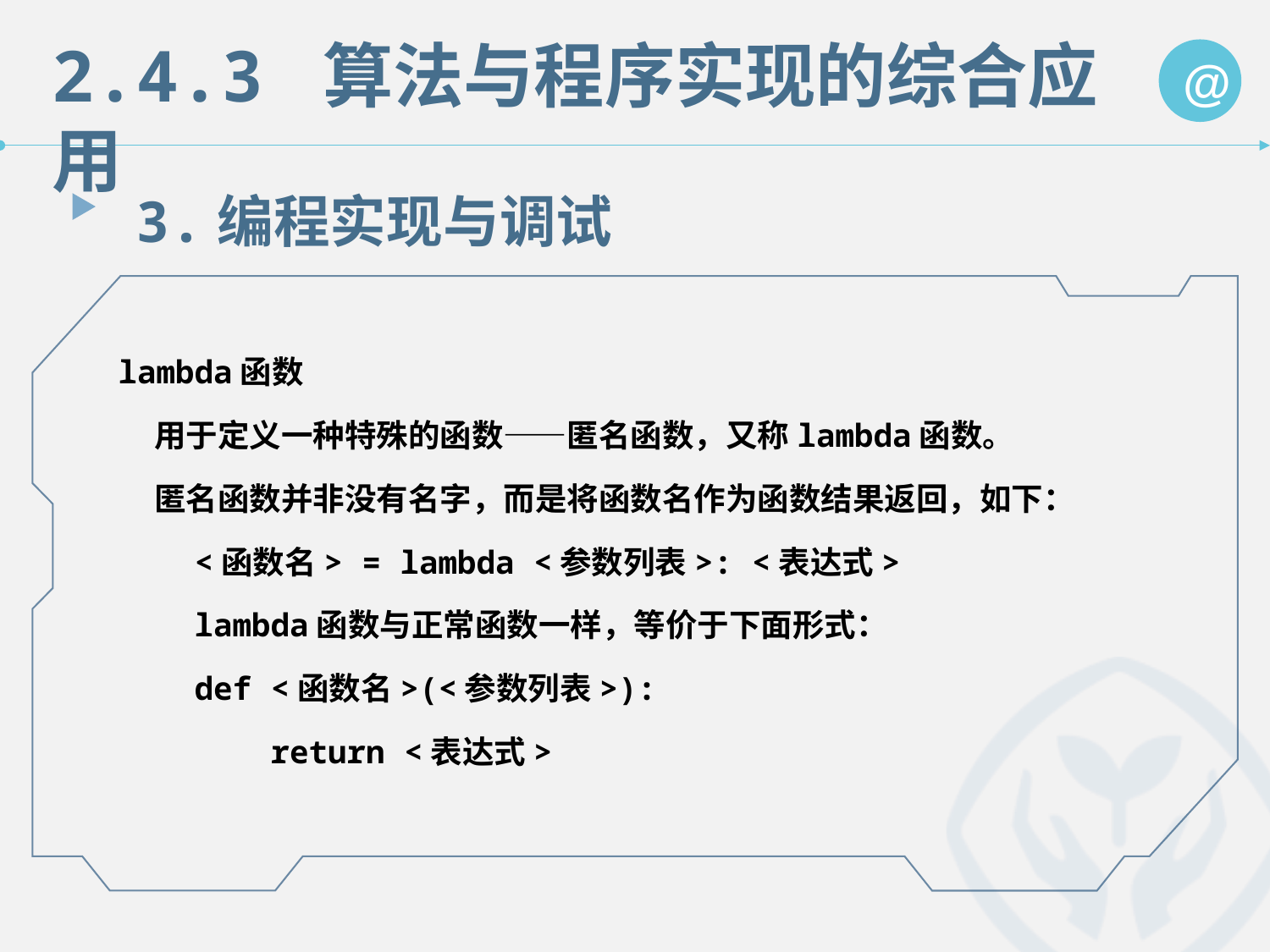

2.4.3 算法与程序实现的综合应用
@
3.编程实现与调试

lambda函数
    用于定义一种特殊的函数——匿名函数，又称lambda函数。
    匿名函数并非没有名字，而是将函数名作为函数结果返回，如下：
    <函数名> = lambda <参数列表>: <表达式>
    lambda函数与正常函数一样，等价于下面形式：
    def <函数名>(<参数列表>):
        return <表达式>